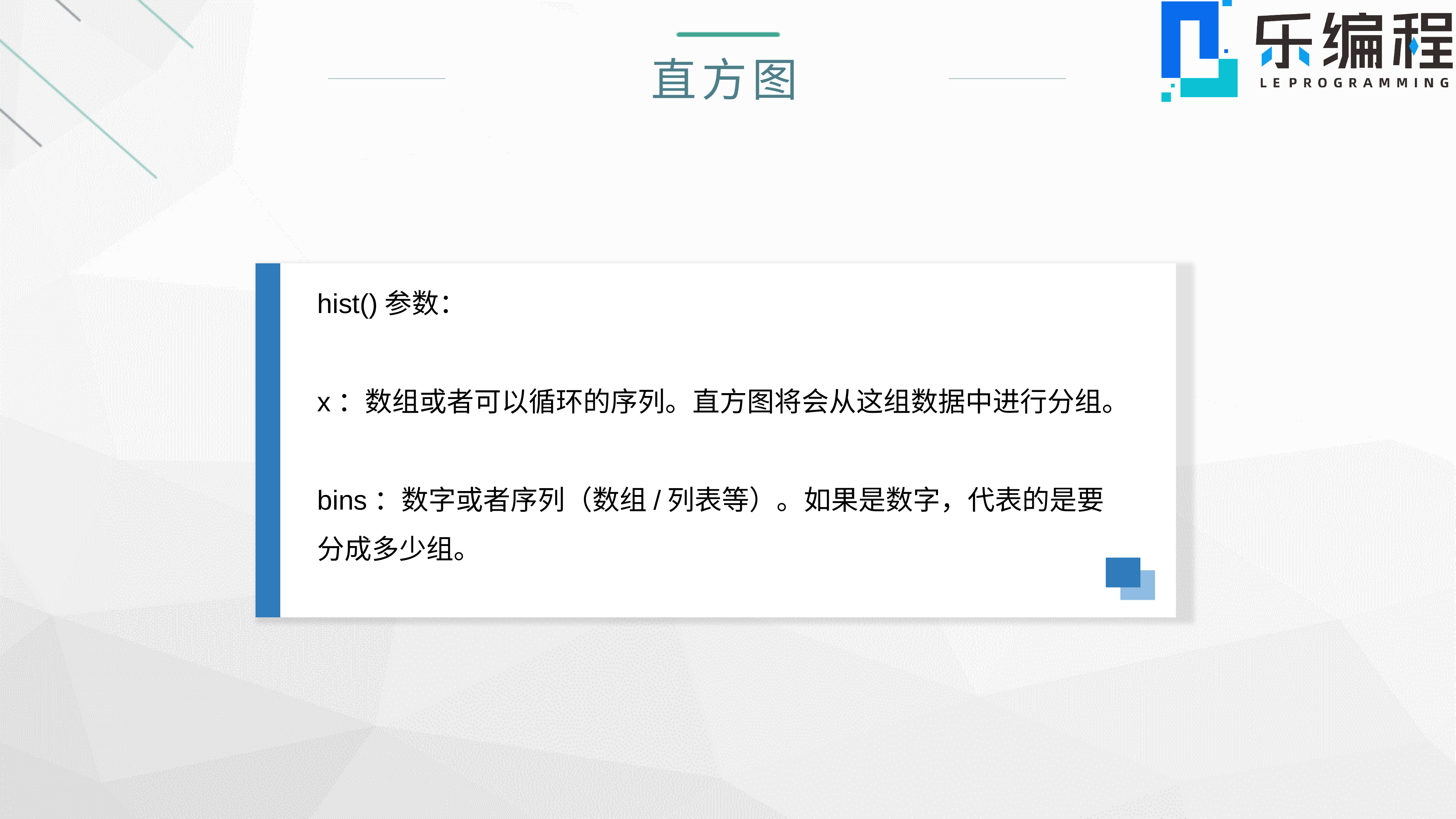

直方图

hist()参数：

x：数组或者可以循环的序列。直方图将会从这组数据中进行分组。

bins：数字或者序列（数组/列表等）。如果是数字，代表的是要分成多少组。